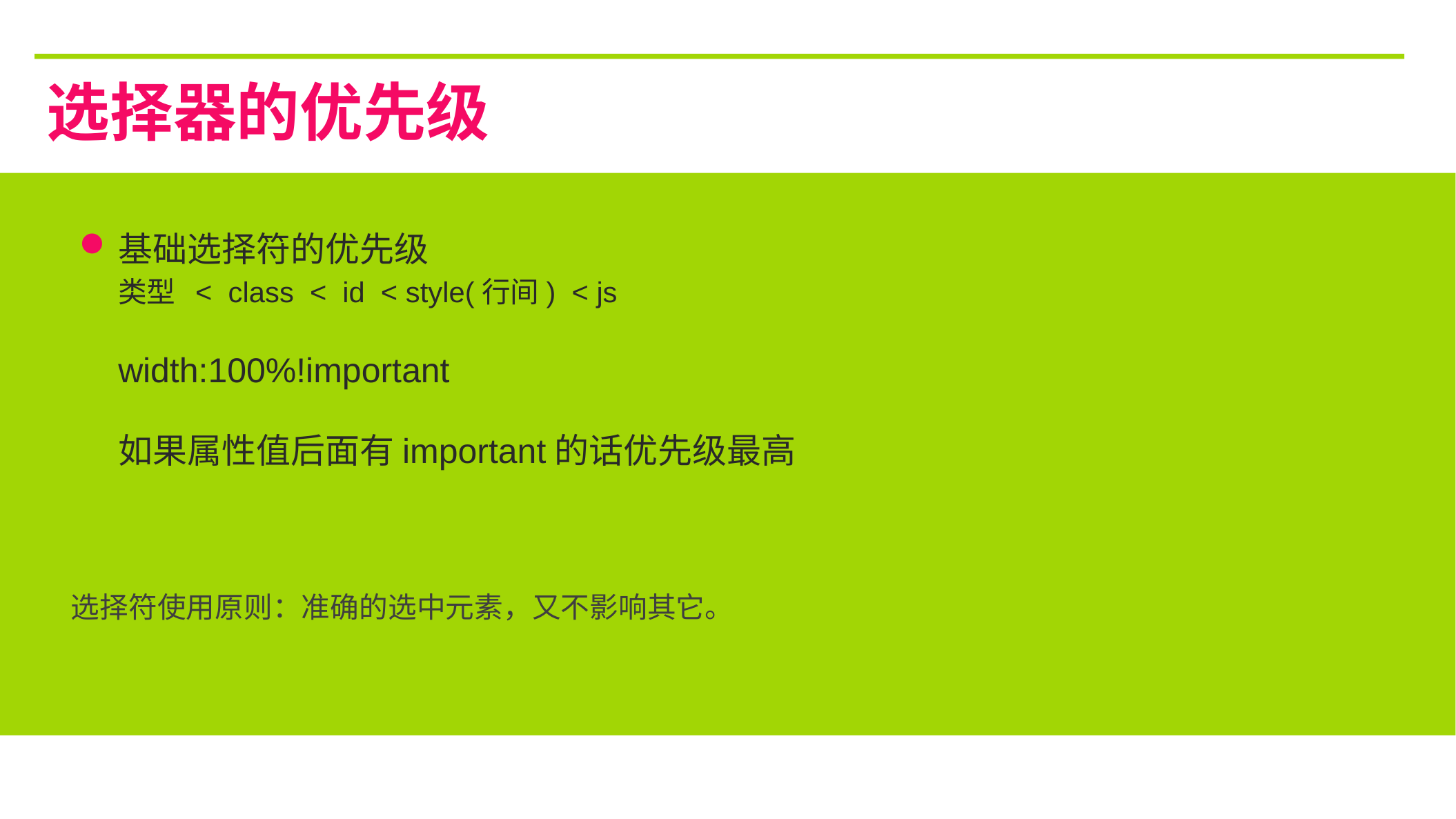

选择器的优先级

基础选择符的优先级
	类型  <  class  <  id  < style(行间)  < js

	width:100%!important

	如果属性值后面有important的话优先级最高

选择符使用原则：准确的选中元素，又不影响其它。